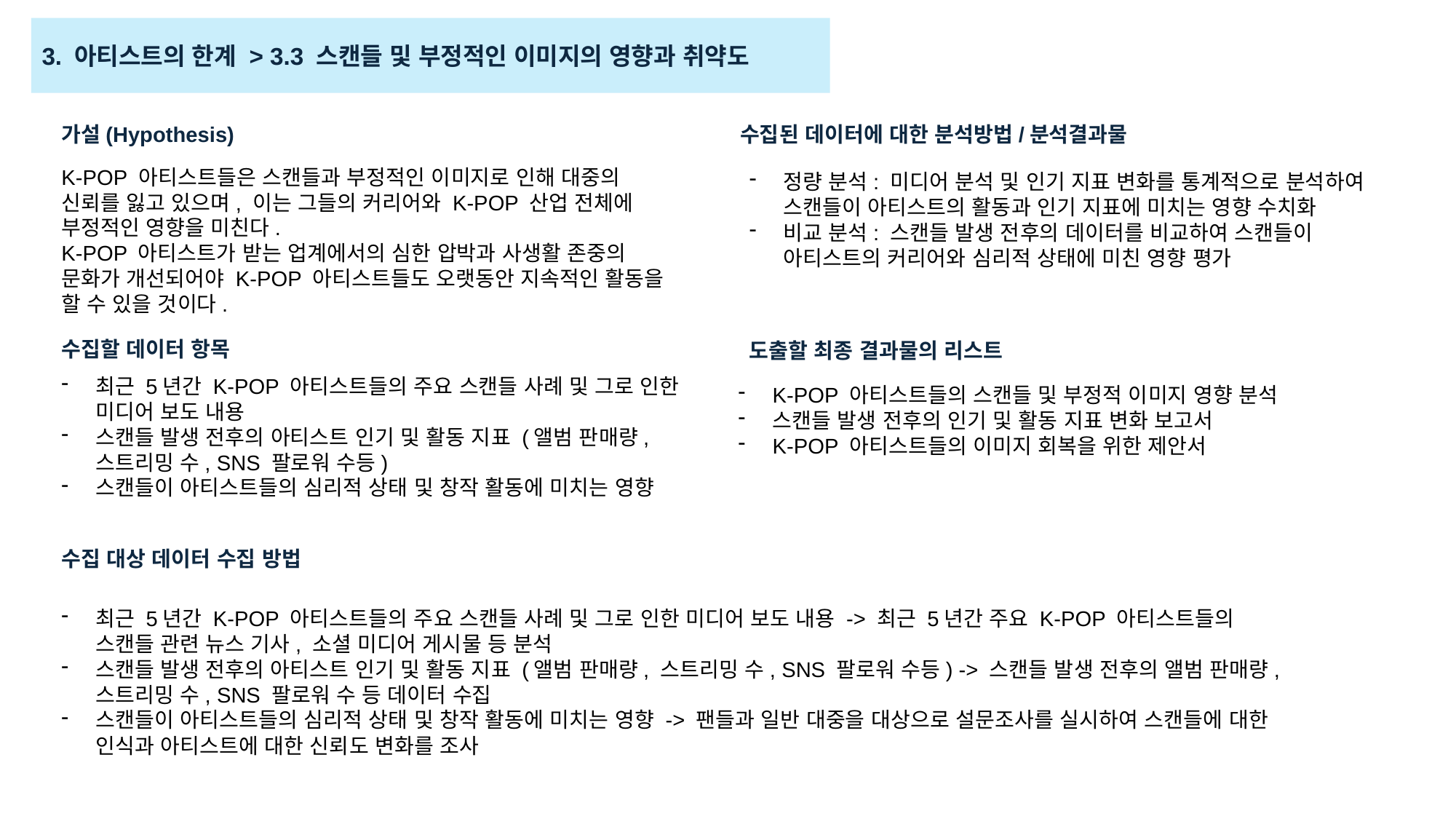

3. 아티스트의 한계 > 3.3 스캔들 및 부정적인 이미지의 영향과 취약도
가설(Hypothesis)
수집된 데이터에 대한 분석방법/분석결과물
K-POP 아티스트들은 스캔들과 부정적인 이미지로 인해 대중의 신뢰를 잃고 있으며, 이는 그들의 커리어와 K-POP 산업 전체에 부정적인 영향을 미친다.
K-POP 아티스트가 받는 업계에서의 심한 압박과 사생활 존중의 문화가 개선되어야 K-POP 아티스트들도 오랫동안 지속적인 활동을 할 수 있을 것이다.
정량 분석: 미디어 분석 및 인기 지표 변화를 통계적으로 분석하여 스캔들이 아티스트의 활동과 인기 지표에 미치는 영향 수치화
비교 분석: 스캔들 발생 전후의 데이터를 비교하여 스캔들이 아티스트의 커리어와 심리적 상태에 미친 영향 평가
수집할 데이터 항목
도출할 최종 결과물의 리스트
최근 5년간 K-POP 아티스트들의 주요 스캔들 사례 및 그로 인한 미디어 보도 내용
스캔들 발생 전후의 아티스트 인기 및 활동 지표 (앨범 판매량, 스트리밍 수, SNS 팔로워 수등)
스캔들이 아티스트들의 심리적 상태 및 창작 활동에 미치는 영향
K-POP 아티스트들의 스캔들 및 부정적 이미지 영향 분석
스캔들 발생 전후의 인기 및 활동 지표 변화 보고서
K-POP 아티스트들의 이미지 회복을 위한 제안서
수집 대상 데이터 수집 방법
최근 5년간 K-POP 아티스트들의 주요 스캔들 사례 및 그로 인한 미디어 보도 내용 -> 최근 5년간 주요 K-POP 아티스트들의 스캔들 관련 뉴스 기사, 소셜 미디어 게시물 등 분석
스캔들 발생 전후의 아티스트 인기 및 활동 지표 (앨범 판매량, 스트리밍 수, SNS 팔로워 수등) -> 스캔들 발생 전후의 앨범 판매량, 스트리밍 수, SNS 팔로워 수 등 데이터 수집
스캔들이 아티스트들의 심리적 상태 및 창작 활동에 미치는 영향 -> 팬들과 일반 대중을 대상으로 설문조사를 실시하여 스캔들에 대한 인식과 아티스트에 대한 신뢰도 변화를 조사